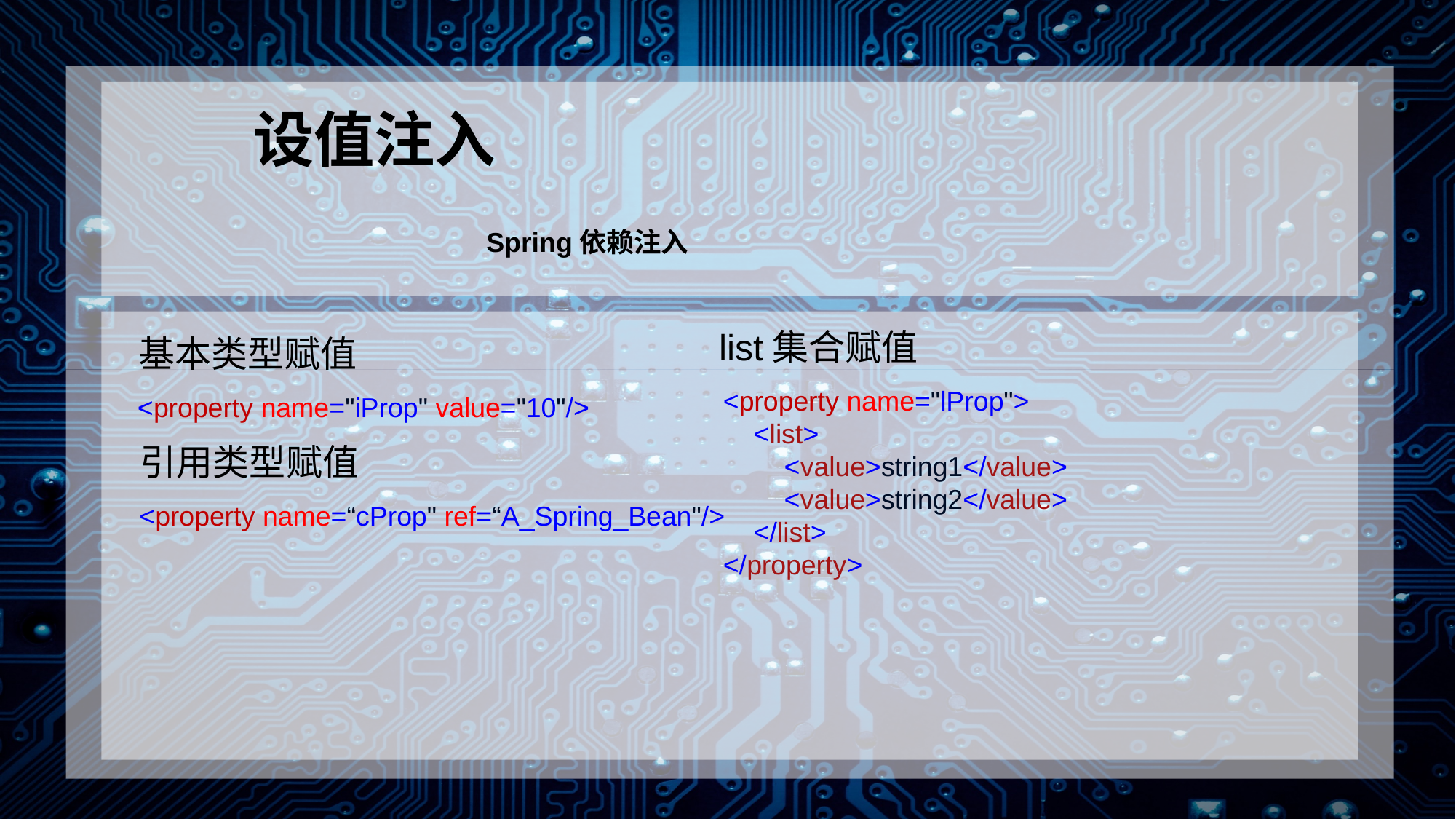

设值注入
Spring依赖注入

list集合赋值
基本类型赋值
引用类型赋值
<property name="lProp">
    <list>
        <value>string1</value>
        <value>string2</value>
    </list>
</property>
<property name="iProp" value="10"/>
<property name=“cProp" ref=“A_Spring_Bean"/>